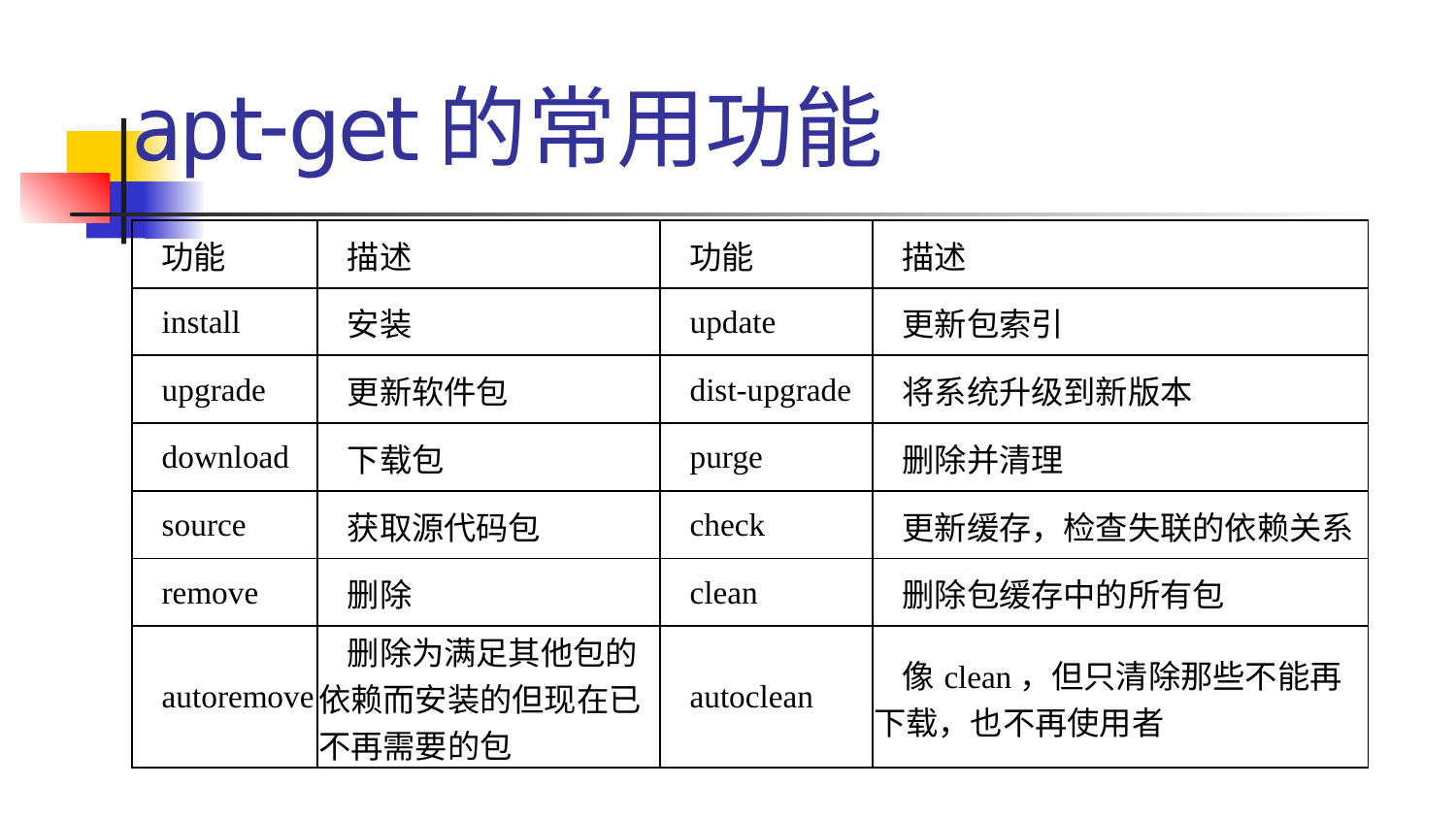

# apt-get的常用功能

| 功能 | 描述 | 功能 | 描述 |
| --- | --- | --- | --- |
| install | 安装 | update | 更新包索引 |
| upgrade | 更新软件包 | dist-upgrade | 将系统升级到新版本 |
| download | 下载包 | purge | 删除并清理 |
| source | 获取源代码包 | check | 更新缓存，检查失联的依赖关系 |
| remove | 删除 | clean | 删除包缓存中的所有包 |
| autoremove | 删除为满足其他包的依赖而安装的但现在已不再需要的包 | autoclean | 像clean，但只清除那些不能再下载，也不再使用者 |